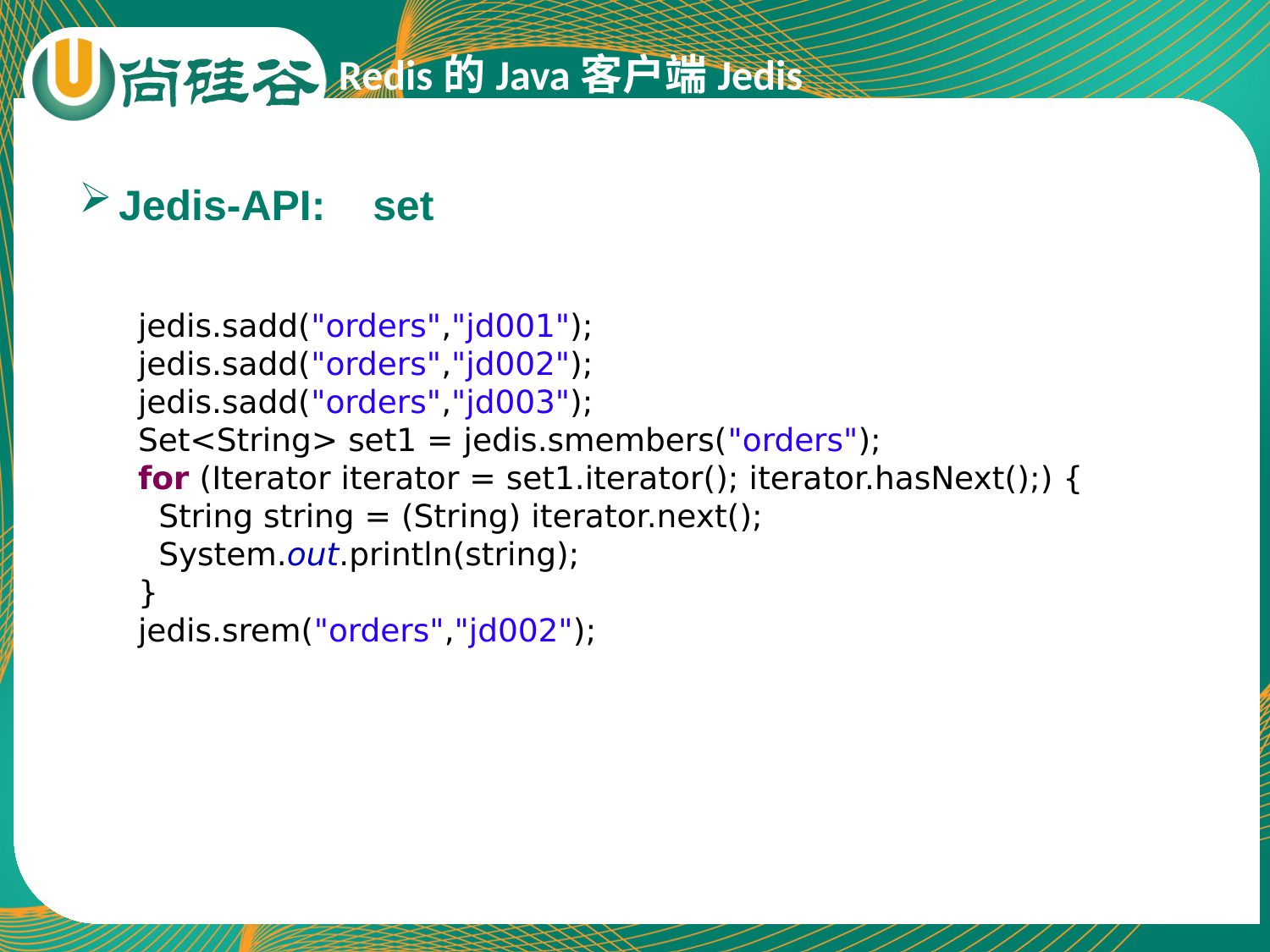

Redis的Java客户端Jedis
Jedis-API:    set

     jedis.sadd("orders","jd001");
     jedis.sadd("orders","jd002");
     jedis.sadd("orders","jd003");
     Set<String> set1 = jedis.smembers("orders");
     for (Iterator iterator = set1.iterator(); iterator.hasNext();) {
       String string = (String) iterator.next();
       System.out.println(string);
     }
     jedis.srem("orders","jd002");